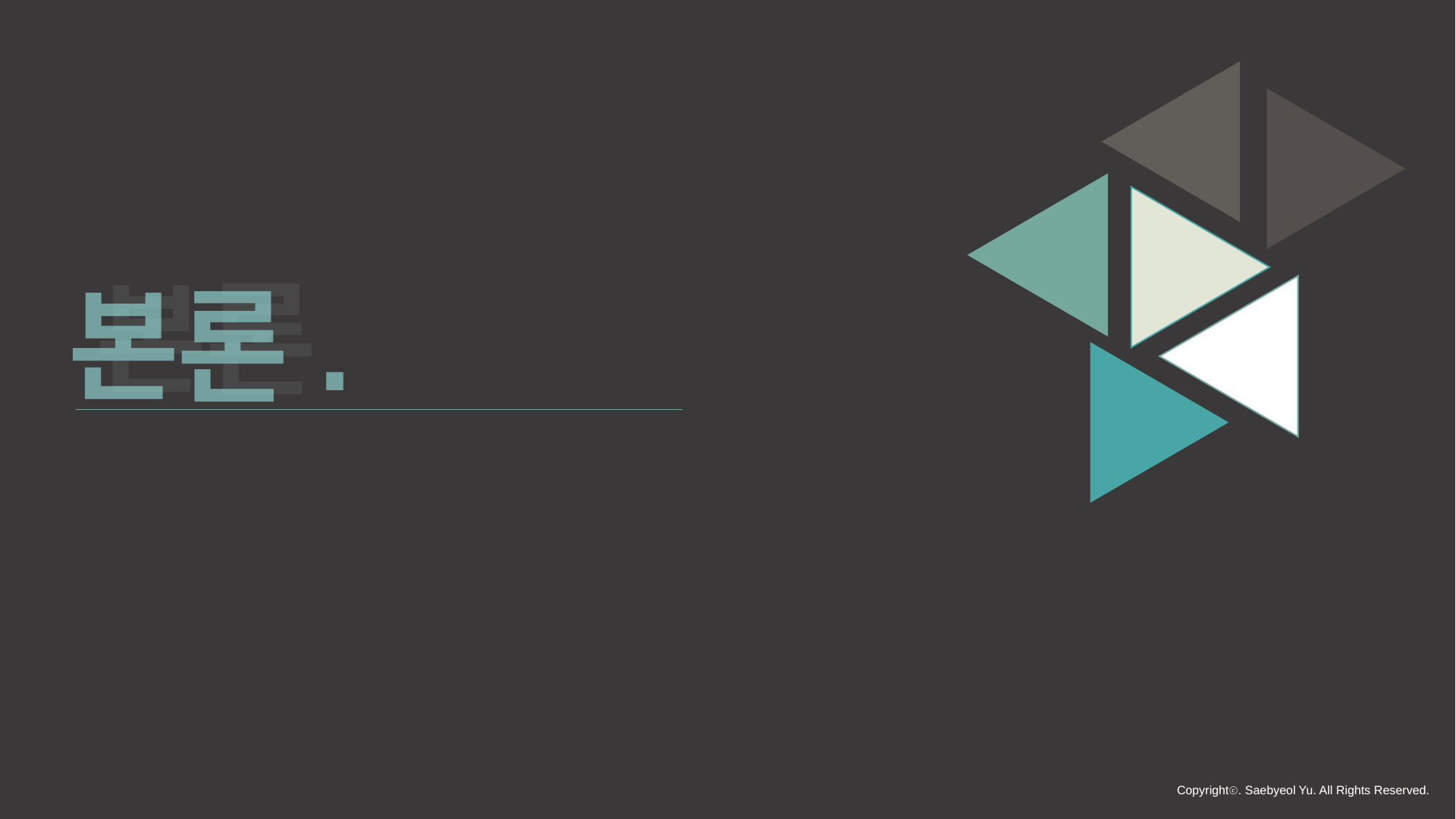

본론
본론.
Copyrightⓒ. Saebyeol Yu. All Rights Reserved.